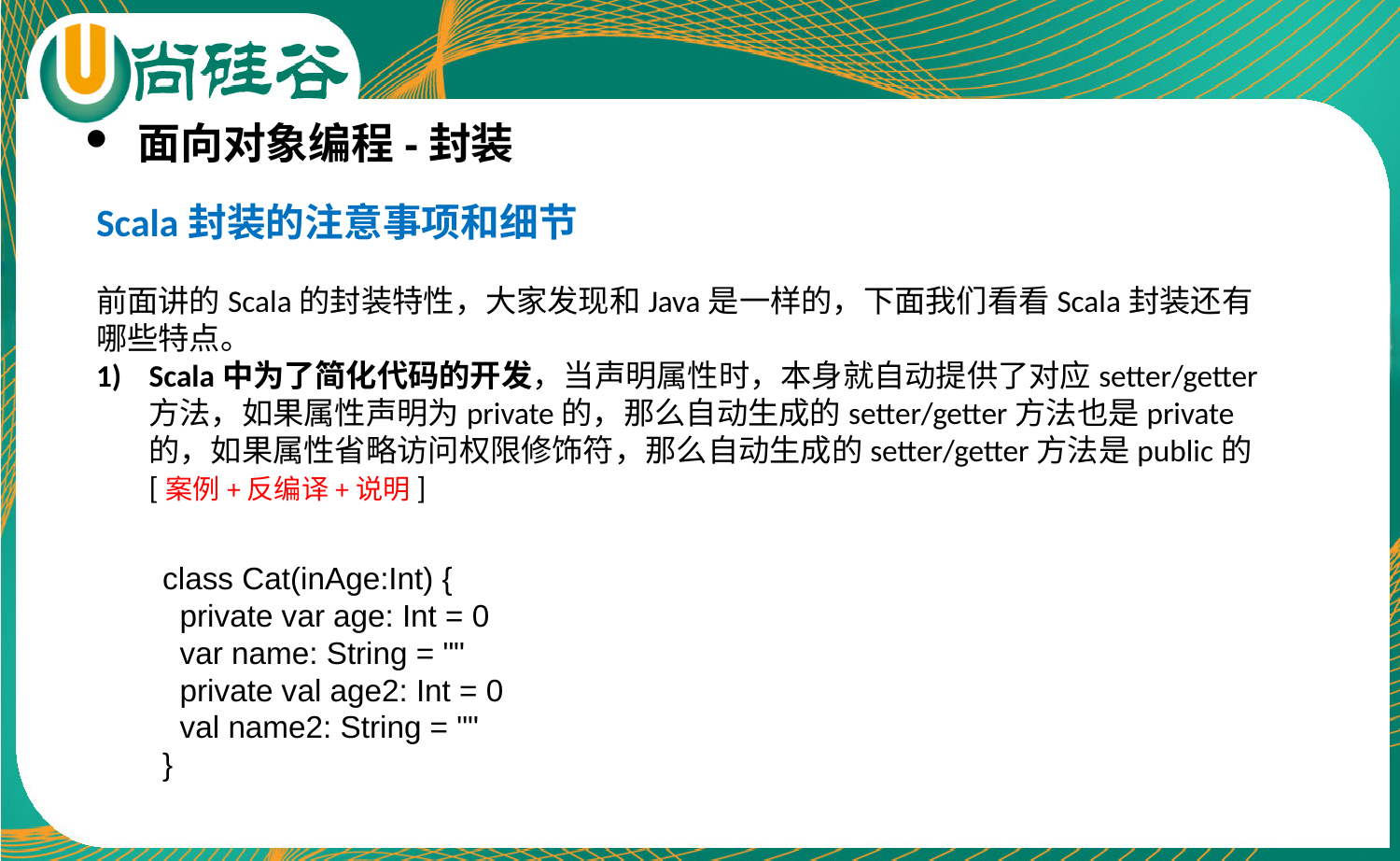

面向对象编程-封装

Scala封装的注意事项和细节

前面讲的Scala的封装特性，大家发现和Java是一样的，下面我们看看Scala封装还有哪些特点。
Scala中为了简化代码的开发，当声明属性时，本身就自动提供了对应setter/getter方法，如果属性声明为private的，那么自动生成的setter/getter方法也是private的，如果属性省略访问权限修饰符，那么自动生成的setter/getter方法是public的[案例+反编译+说明]

class Cat(inAge:Int) {
  private var age: Int = 0
  var name: String = ""
  private val age2: Int = 0
  val name2: String = ""
}